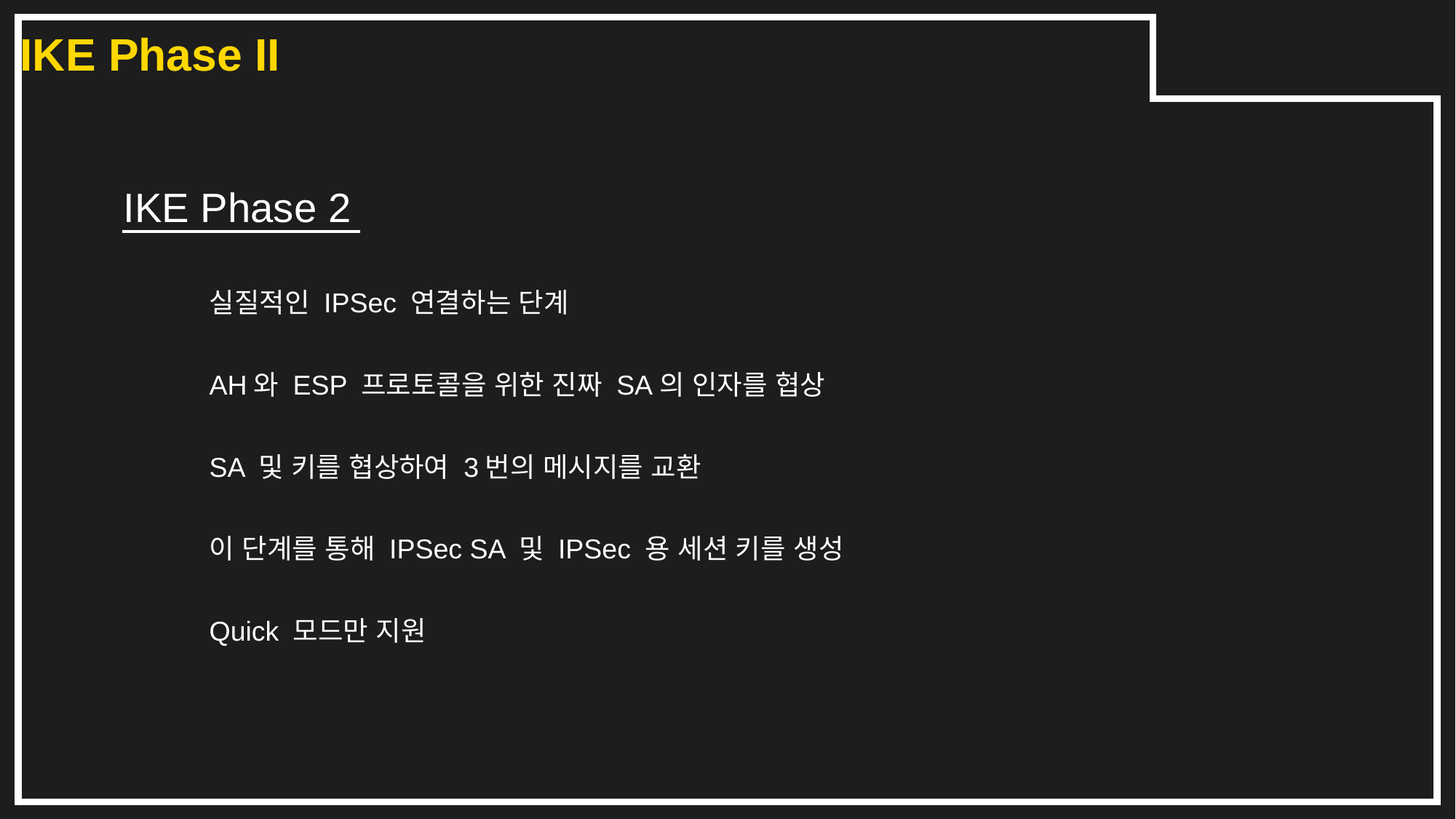

IKE Phase II
IKE Phase 2
실질적인 IPSec 연결하는 단계
AH와 ESP 프로토콜을 위한 진짜 SA의 인자를 협상
SA 및 키를 협상하여 3번의 메시지를 교환
이 단계를 통해 IPSec SA 및 IPSec 용 세션 키를 생성
Quick 모드만 지원